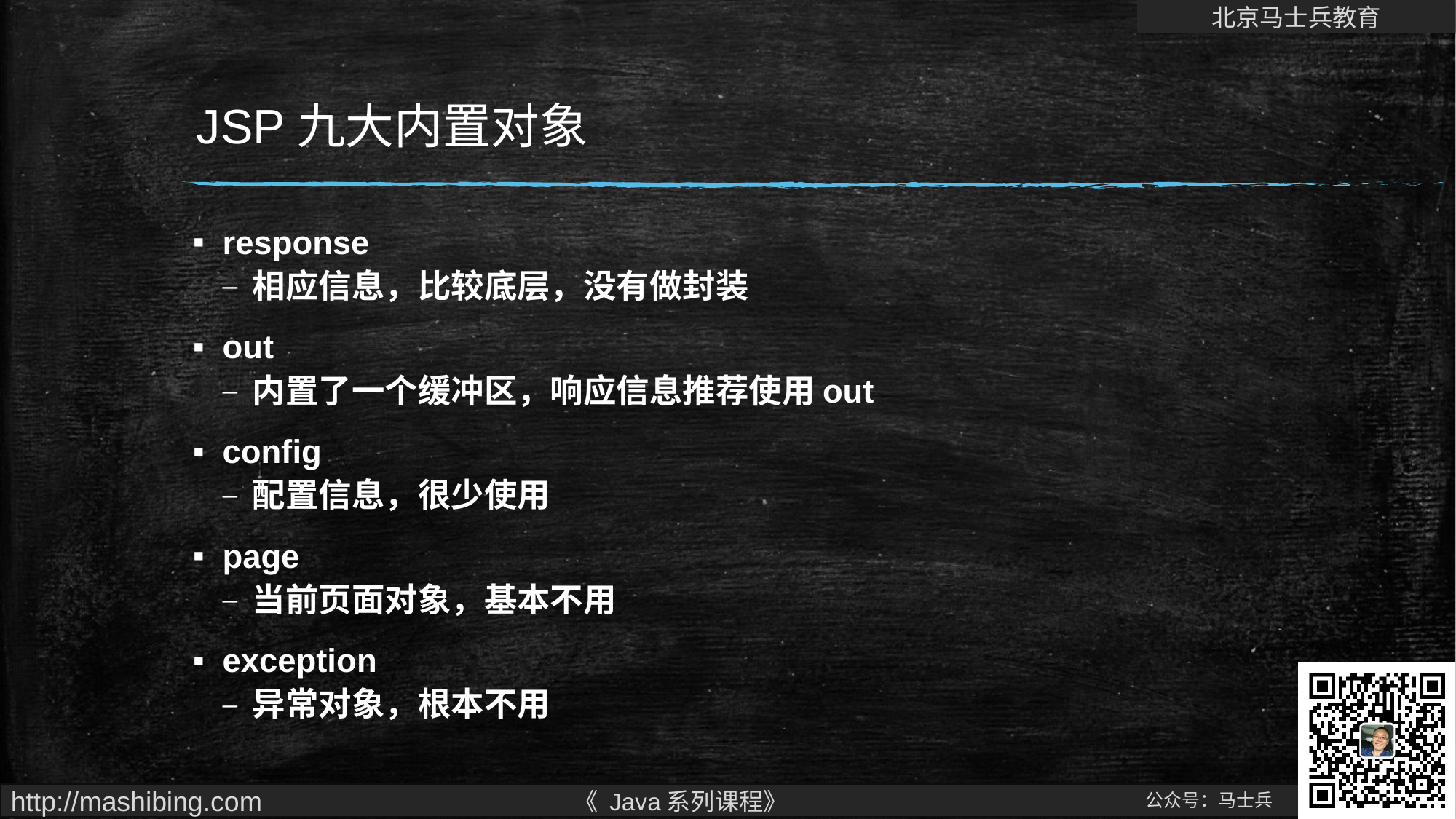

# JSP九大内置对象
response
相应信息，比较底层，没有做封装
out
内置了一个缓冲区，响应信息推荐使用out
config
配置信息，很少使用
page
当前页面对象，基本不用
exception
异常对象，根本不用